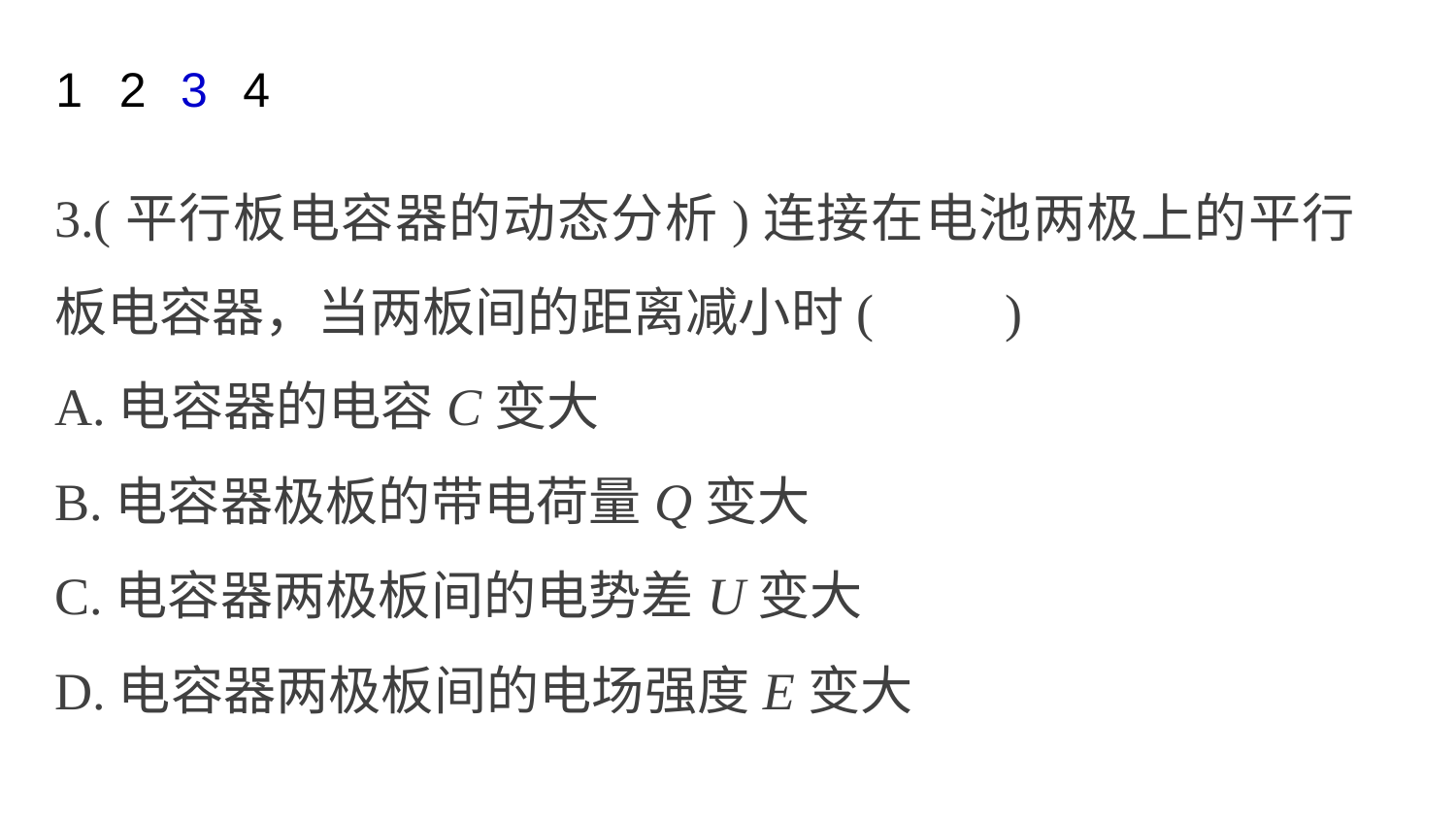

1
2
3
4
3.(平行板电容器的动态分析)连接在电池两极上的平行板电容器，当两板间的距离减小时(　　)
A.电容器的电容C变大
B.电容器极板的带电荷量Q变大
C.电容器两极板间的电势差U变大
D.电容器两极板间的电场强度E变大